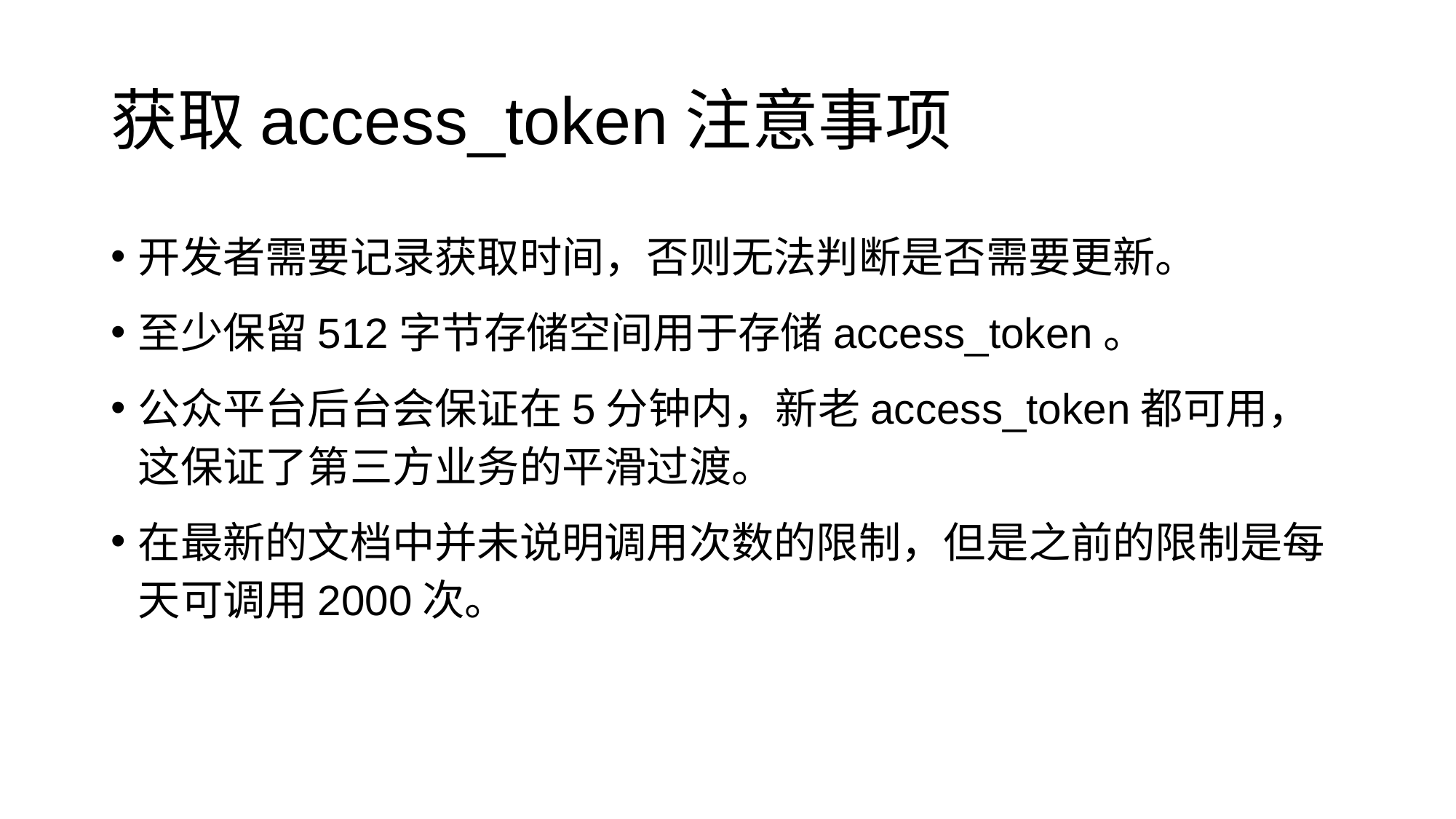

# 获取access_token注意事项
开发者需要记录获取时间，否则无法判断是否需要更新。
至少保留512字节存储空间用于存储access_token。
公众平台后台会保证在5分钟内，新老access_token都可用，这保证了第三方业务的平滑过渡。
在最新的文档中并未说明调用次数的限制，但是之前的限制是每天可调用2000次。